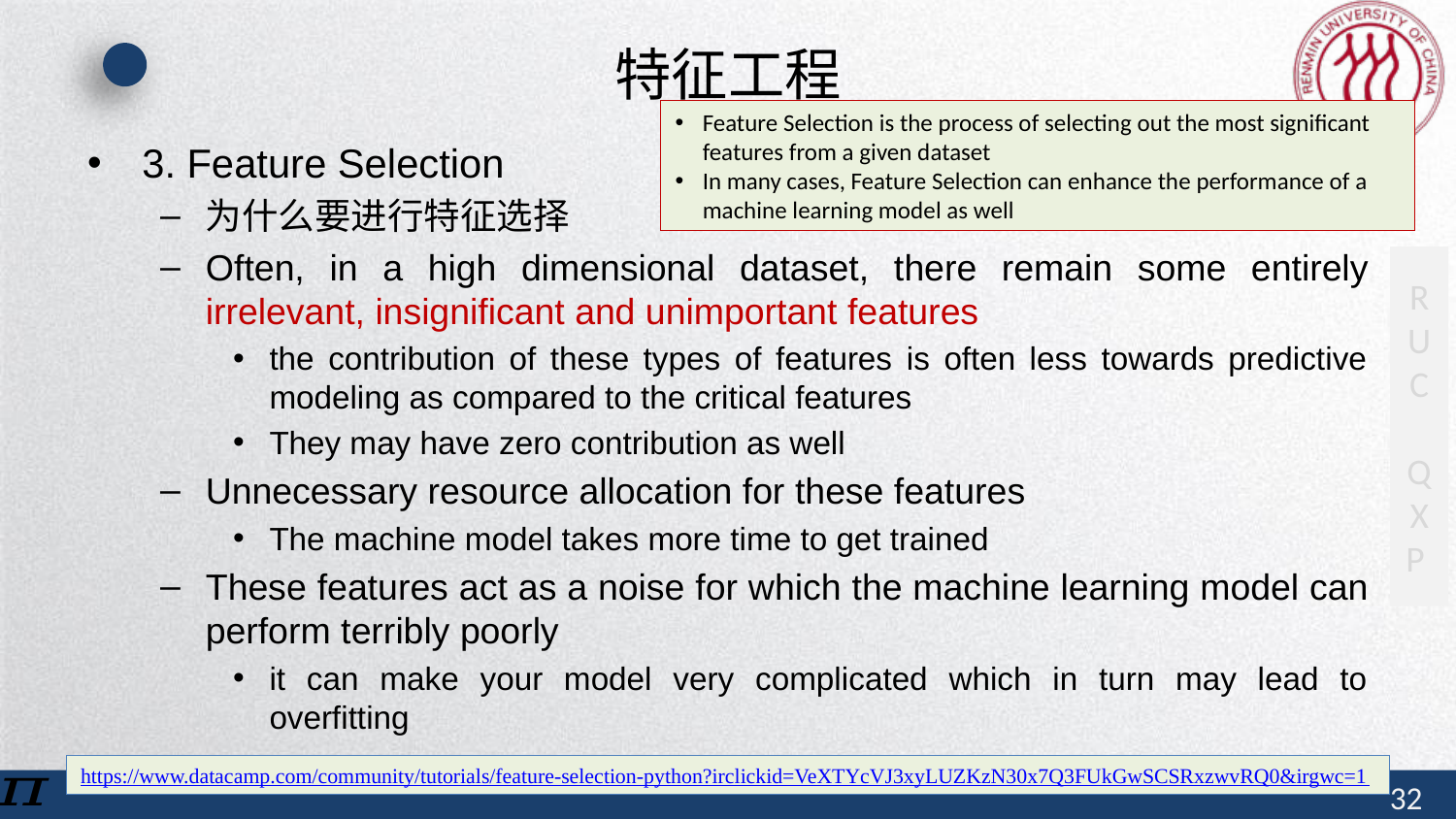

# 特征工程
Feature Selection is the process of selecting out the most significant features from a given dataset
In many cases, Feature Selection can enhance the performance of a machine learning model as well
3. Feature Selection
为什么要进行特征选择
Often, in a high dimensional dataset, there remain some entirely irrelevant, insignificant and unimportant features
the contribution of these types of features is often less towards predictive modeling as compared to the critical features
They may have zero contribution as well
Unnecessary resource allocation for these features
The machine model takes more time to get trained
These features act as a noise for which the machine learning model can perform terribly poorly
it can make your model very complicated which in turn may lead to overfitting

https://www.datacamp.com/community/tutorials/feature-selection-python?irclickid=VeXTYcVJ3xyLUZKzN30x7Q3FUkGwSCSRxzwvRQ0&irgwc=1